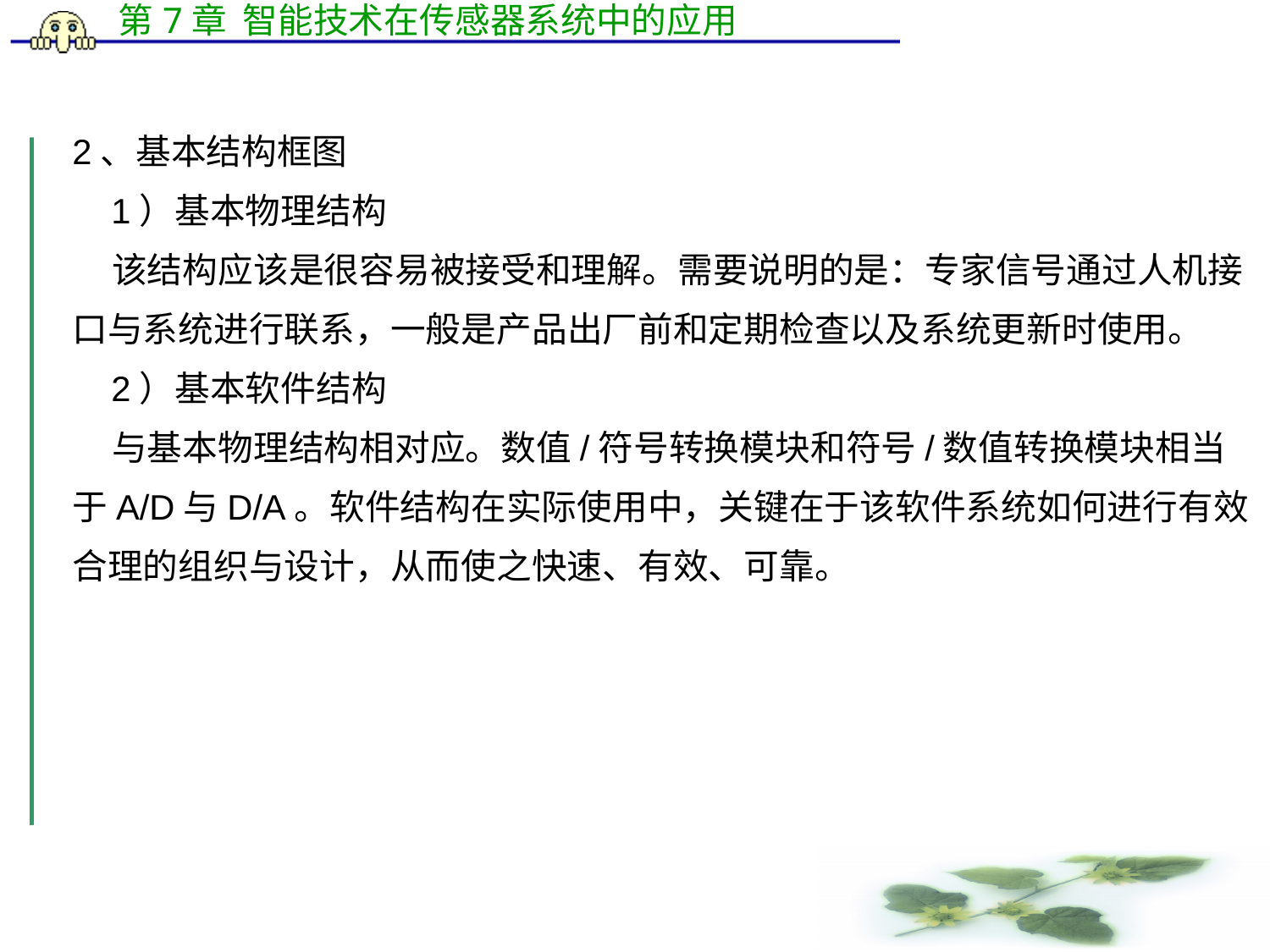

2、基本结构框图
    1）基本物理结构
    该结构应该是很容易被接受和理解。需要说明的是：专家信号通过人机接口与系统进行联系，一般是产品出厂前和定期检查以及系统更新时使用。
    2）基本软件结构
    与基本物理结构相对应。数值/符号转换模块和符号/数值转换模块相当于A/D与D/A。软件结构在实际使用中，关键在于该软件系统如何进行有效合理的组织与设计，从而使之快速、有效、可靠。